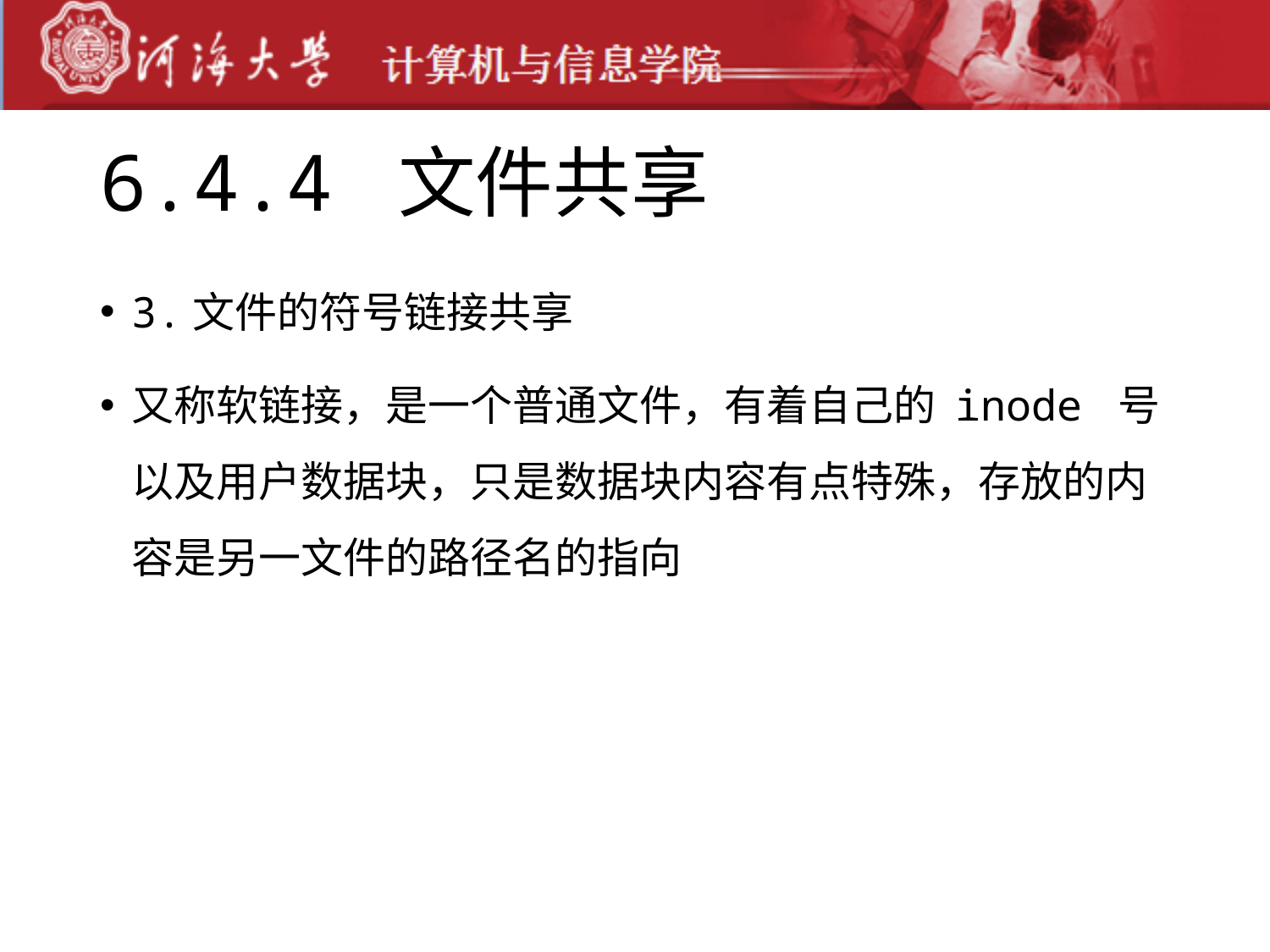

# 6.4.4 文件共享
3.文件的符号链接共享
又称软链接，是一个普通文件，有着自己的 inode 号以及用户数据块，只是数据块内容有点特殊，存放的内容是另一文件的路径名的指向